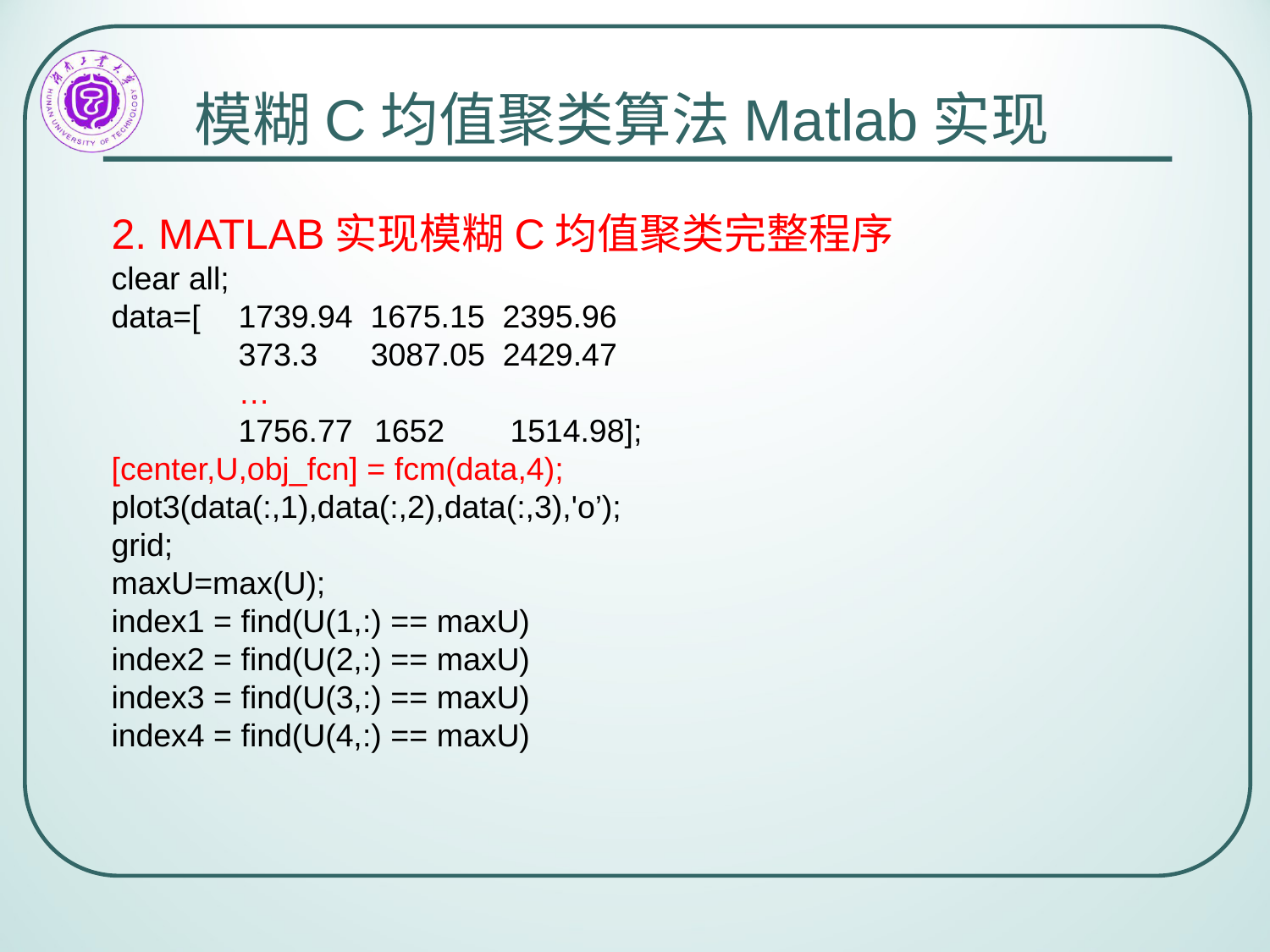

模糊C均值聚类算法Matlab实现
2. MATLAB实现模糊C均值聚类完整程序
clear all;
data=[	1739.94  1675.15  2395.96
	373.3      3087.05  2429.47
	…
	1756.77	 1652	  1514.98];
[center,U,obj_fcn] = fcm(data,4);
plot3(data(:,1),data(:,2),data(:,3),'o’);
grid;
maxU=max(U);
index1 = find(U(1,:) == maxU)
index2 = find(U(2,:) == maxU)
index3 = find(U(3,:) == maxU)
index4 = find(U(4,:) == maxU)